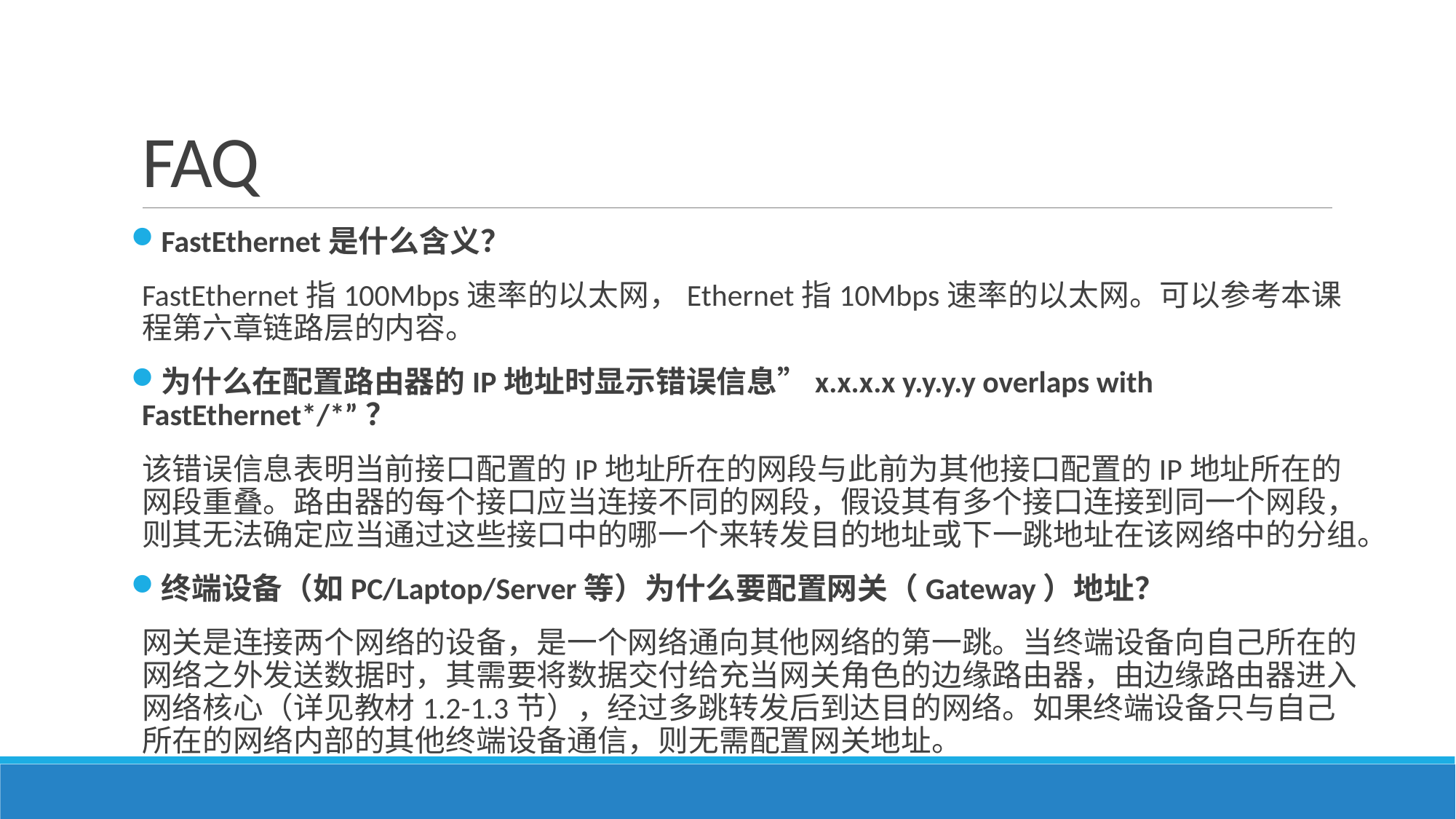

# FAQ
FastEthernet是什么含义？
FastEthernet指100Mbps速率的以太网，Ethernet指10Mbps速率的以太网。可以参考本课程第六章链路层的内容。
为什么在配置路由器的IP地址时显示错误信息”x.x.x.x y.y.y.y overlaps with FastEthernet*/*”？
该错误信息表明当前接口配置的IP地址所在的网段与此前为其他接口配置的IP地址所在的网段重叠。路由器的每个接口应当连接不同的网段，假设其有多个接口连接到同一个网段，则其无法确定应当通过这些接口中的哪一个来转发目的地址或下一跳地址在该网络中的分组。
终端设备（如PC/Laptop/Server等）为什么要配置网关（Gateway）地址？
网关是连接两个网络的设备，是一个网络通向其他网络的第一跳。当终端设备向自己所在的网络之外发送数据时，其需要将数据交付给充当网关角色的边缘路由器，由边缘路由器进入网络核心（详见教材1.2-1.3节），经过多跳转发后到达目的网络。如果终端设备只与自己所在的网络内部的其他终端设备通信，则无需配置网关地址。